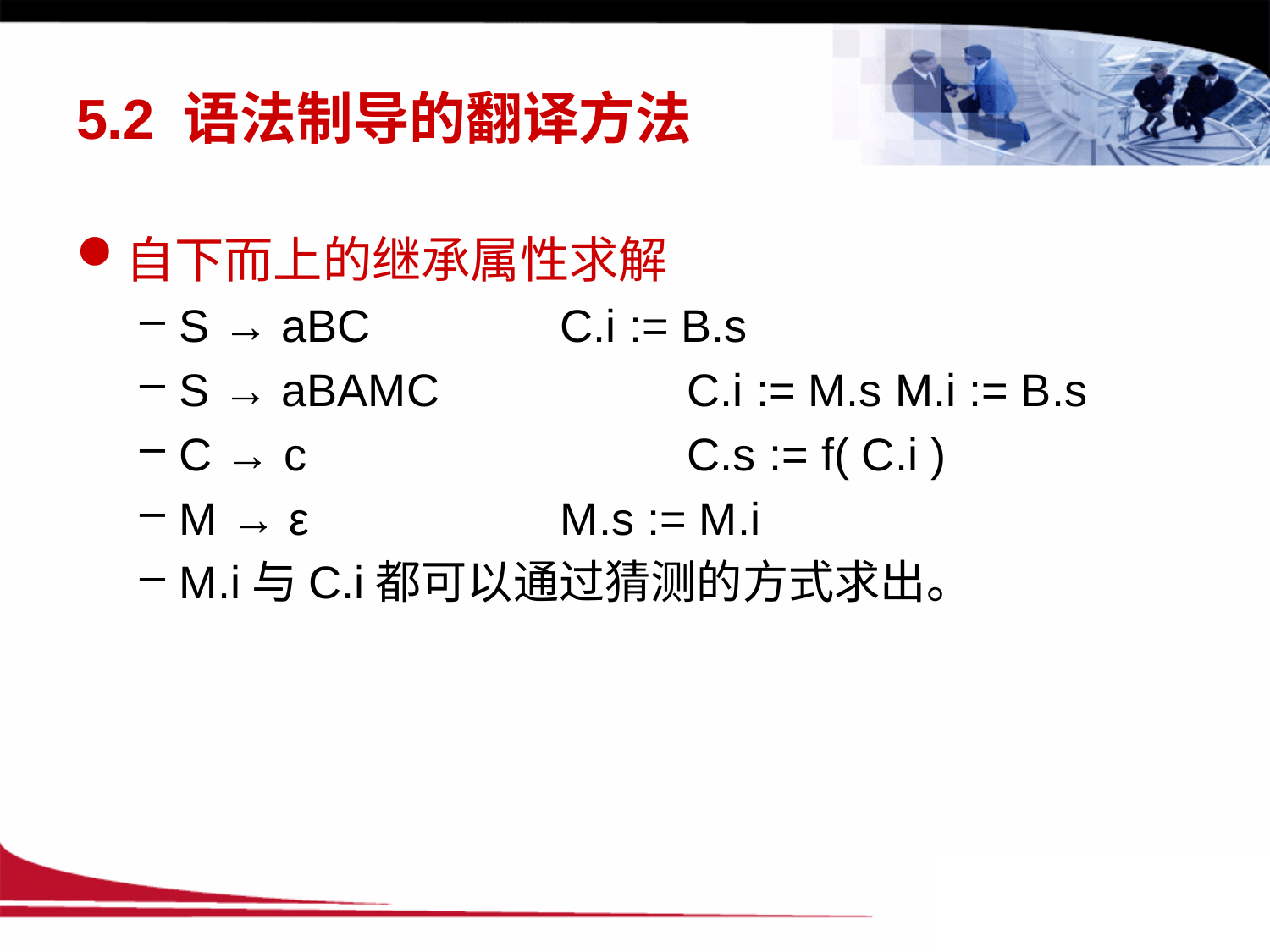

# 5.2 语法制导的翻译方法
自下而上的继承属性求解
S → aBC		C.i := B.s
S → aBAMC		C.i := M.s M.i := B.s
C → c			C.s := f( C.i )
M → ε		M.s := M.i
M.i与C.i都可以通过猜测的方式求出。